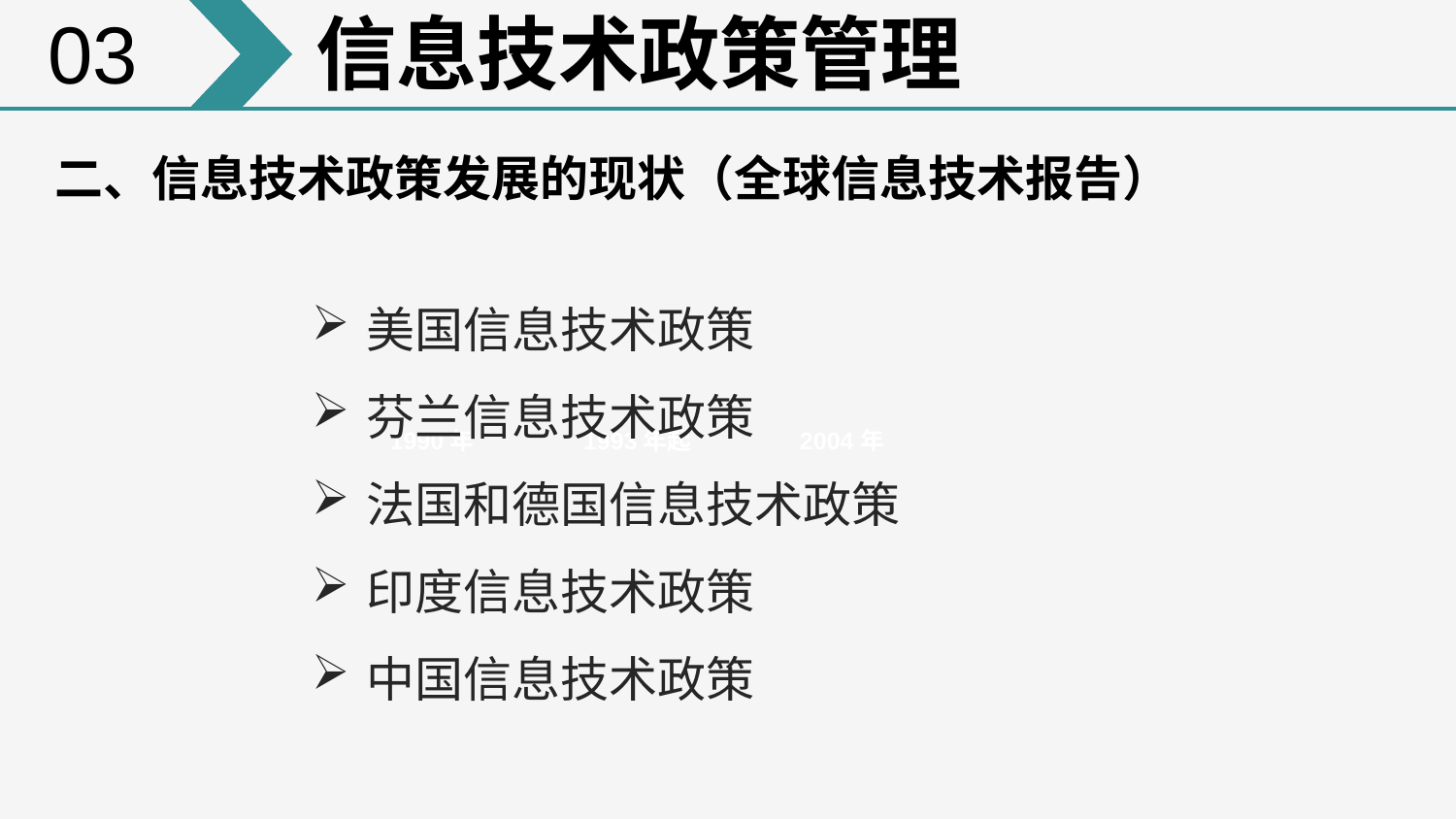

03
信息技术政策管理

二、信息技术政策发展的现状（全球信息技术报告）
美国信息技术政策
芬兰信息技术政策
法国和德国信息技术政策
印度信息技术政策
中国信息技术政策
1990年
1993年起
2004年